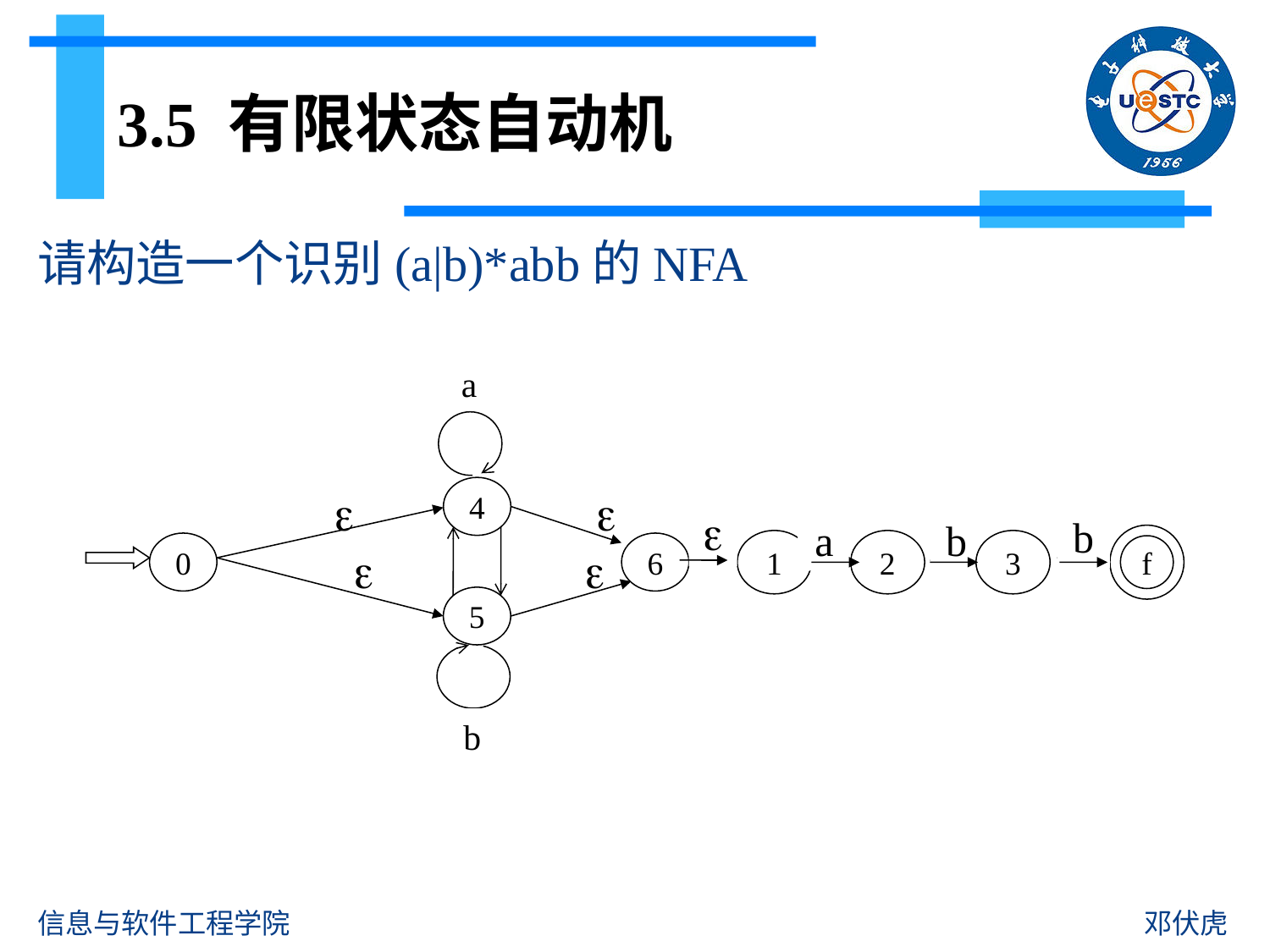

# 3.5 有限状态自动机
请构造一个识别(a|b)*abb的NFA
a

ε
ε
4
a
ε
b

a
b

1
2
3
ε
ε
6
0
f

5

b
41
信息与软件工程学院
邓伏虎